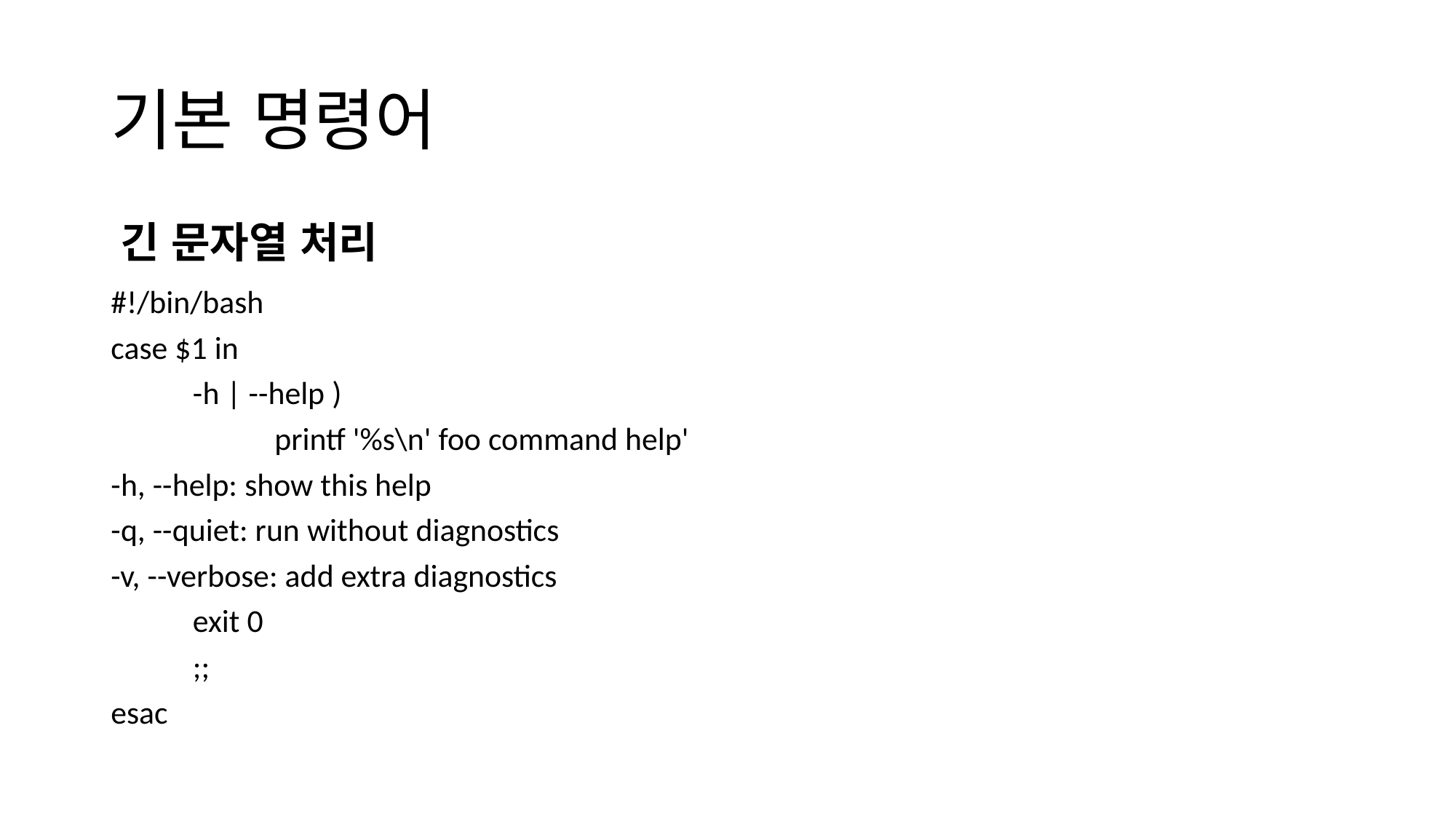

# 기본 명령어
긴 문자열 처리
#!/bin/bash
case $1 in
	-h | --help )
		printf '%s\n' foo command help'
-h, --help: show this help
-q, --quiet: run without diagnostics
-v, --verbose: add extra diagnostics
	exit 0
	;;
esac